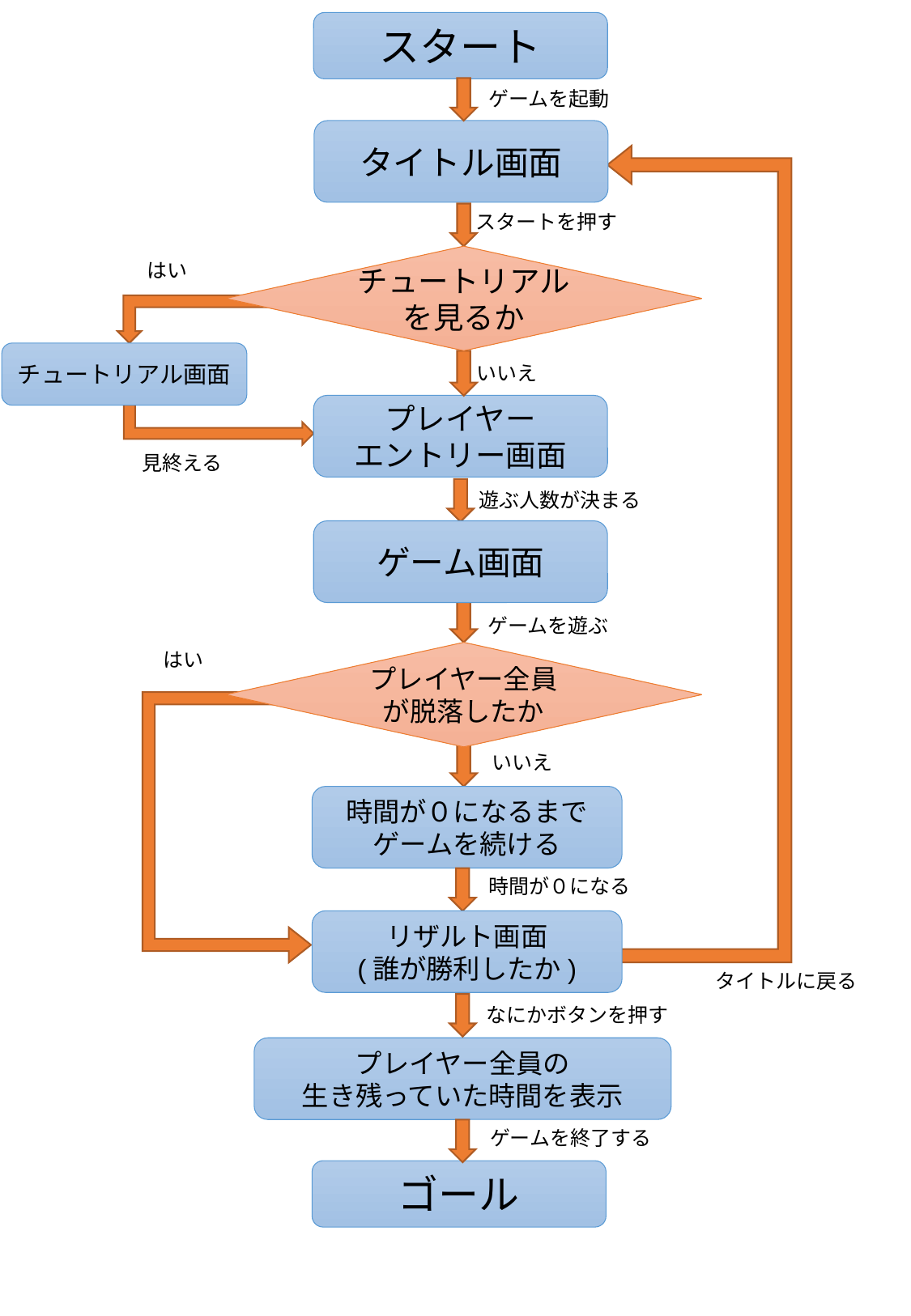

スタート

ゲームを起動
タイトル画面
スタートを押す

チュートリアルを見るか
はい

チュートリアル画面

いいえ
プレイヤー
エントリー画面
見終える

遊ぶ人数が決まる
ゲーム画面

ゲームを遊ぶ
はい
プレイヤー全員が脱落したか

いいえ
時間が０になるまでゲームを続ける

時間が０になる
リザルト画面
(誰が勝利したか)
タイトルに戻る

なにかボタンを押す
プレイヤー全員の
生き残っていた時間を表示
ゲームを終了する

ゴール